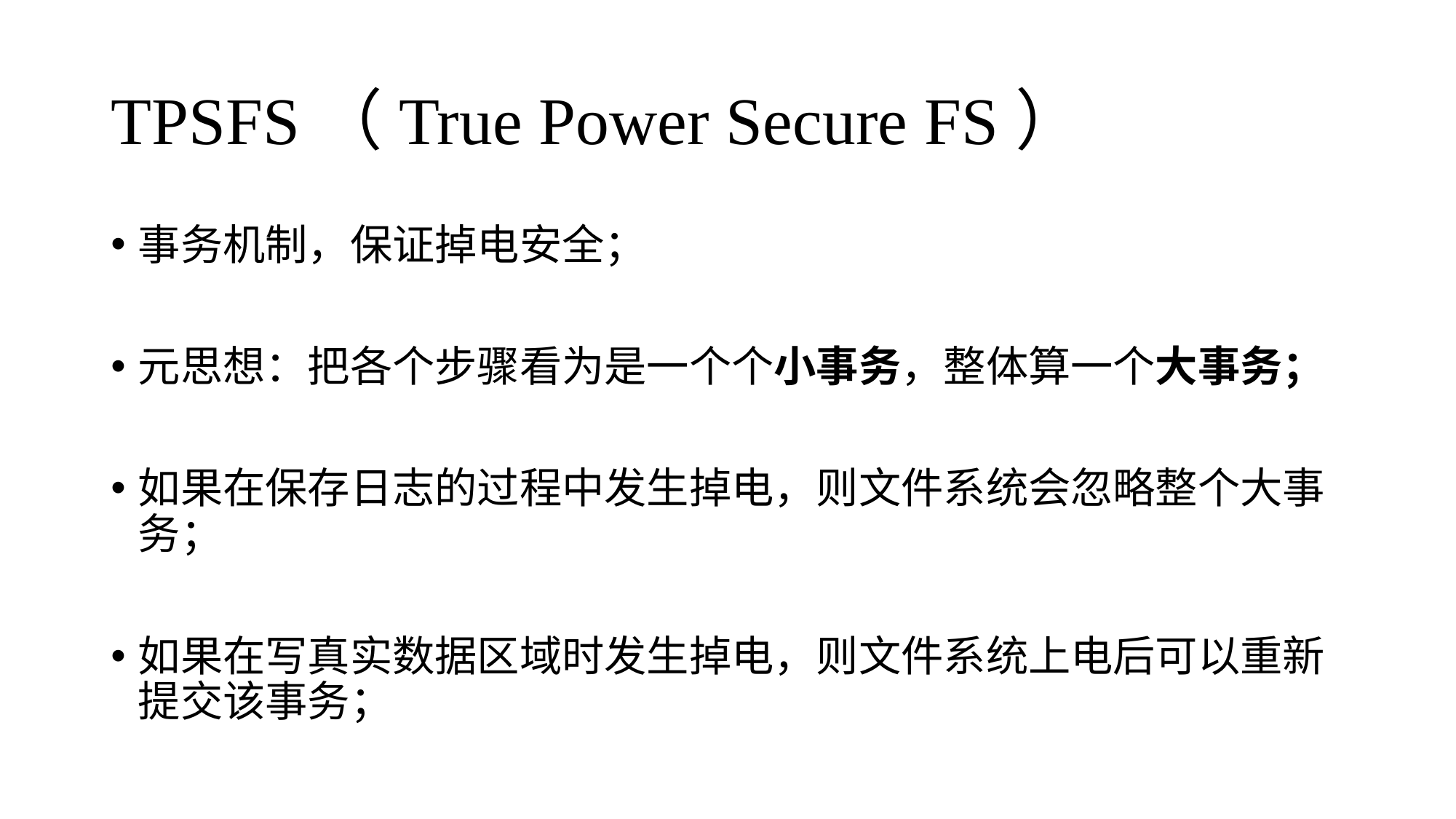

# TPSFS（True Power Secure FS）
事务机制，保证掉电安全；

元思想：把各个步骤看为是一个个小事务，整体算一个大事务；

如果在保存日志的过程中发生掉电，则文件系统会忽略整个大事务；

如果在写真实数据区域时发生掉电，则文件系统上电后可以重新提交该事务；